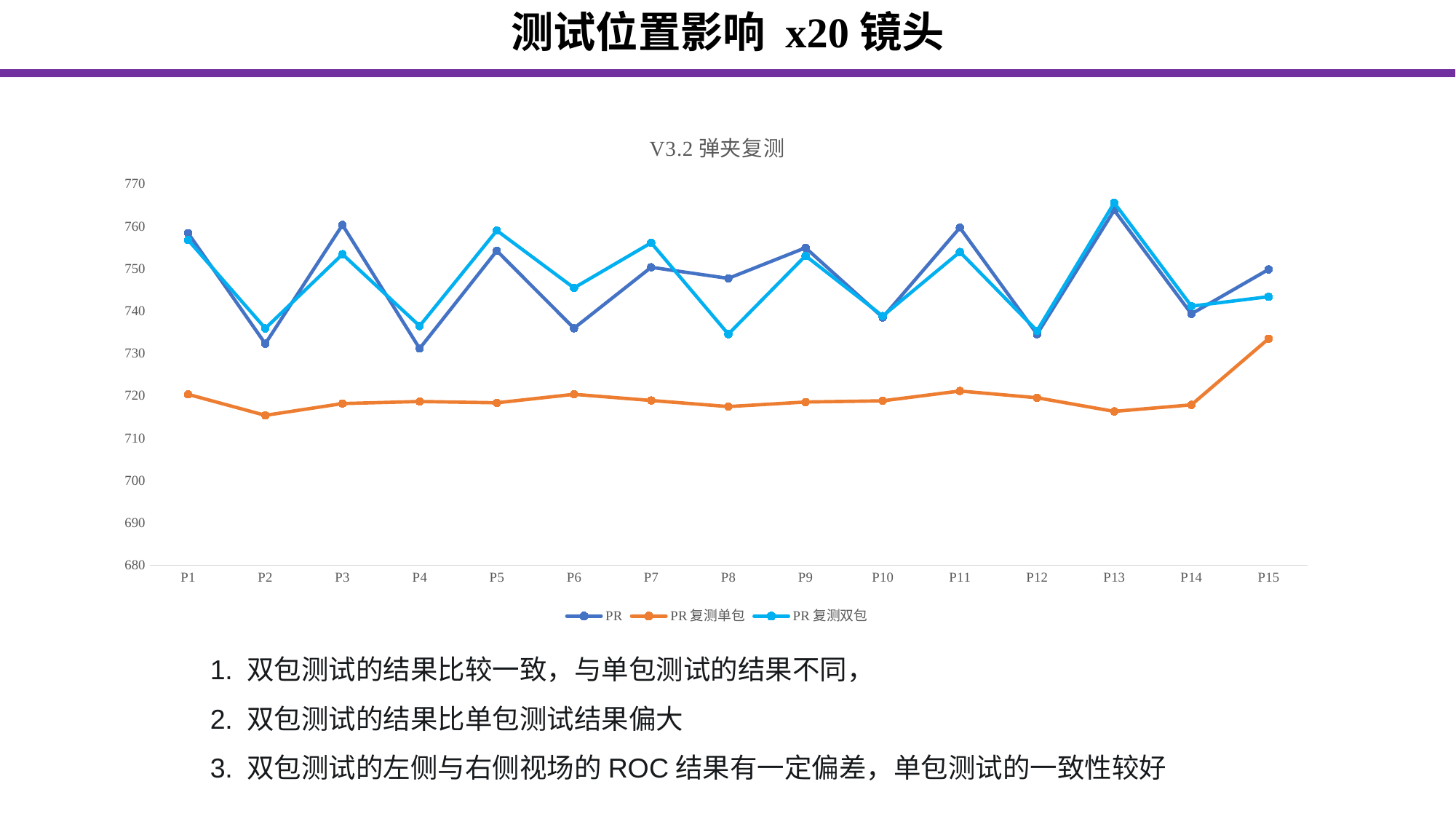

测试位置影响 x20镜头

### Chart: V3.2弹夹复测

| Category | PR | PR复测单包 | PR复测双包 |
|---|---|---|---|
| P1 | 758.374008390824 | 720.308635308205 | 756.746894566483 |
| P2 | 732.2713200844 | 715.353748880974 | 735.892377182394 |
| P3 | 760.322865728815 | 718.135677119047 | 753.400911468213 |
| P4 | 731.130077658859 | 718.621685803368 | 736.449616957831 |
| P5 | 754.208818228734 | 718.317210737917 | 758.99553707402 |
| P6 | 735.921646569338 | 720.314679790486 | 745.44683383787 |
| P7 | 750.313835524299 | 718.865268399885 | 756.097268295738 |
| P8 | 747.700904500164 | 717.426936096433 | 734.537264721225 |
| P9 | 754.926380088435 | 718.496162263536 | 753.032365997988 |
| P10 | 738.487129148449 | 718.785049442012 | 738.810375406091 |
| P11 | 759.660929772238 | 721.099616864233 | 753.924982322724 |
| P12 | 734.526974057834 | 719.501527613964 | 735.323720995413 |
| P13 | 763.781667422189 | 716.28789177552 | 765.541495021959 |
| P14 | 739.31814328116 | 717.8279277692 | 741.1456771676 |
| P15 | 749.807177270102 | 733.450493598453 | 743.374584750287 |
1. 双包测试的结果比较一致，与单包测试的结果不同，
2. 双包测试的结果比单包测试结果偏大
3. 双包测试的左侧与右侧视场的ROC结果有一定偏差，单包测试的一致性较好